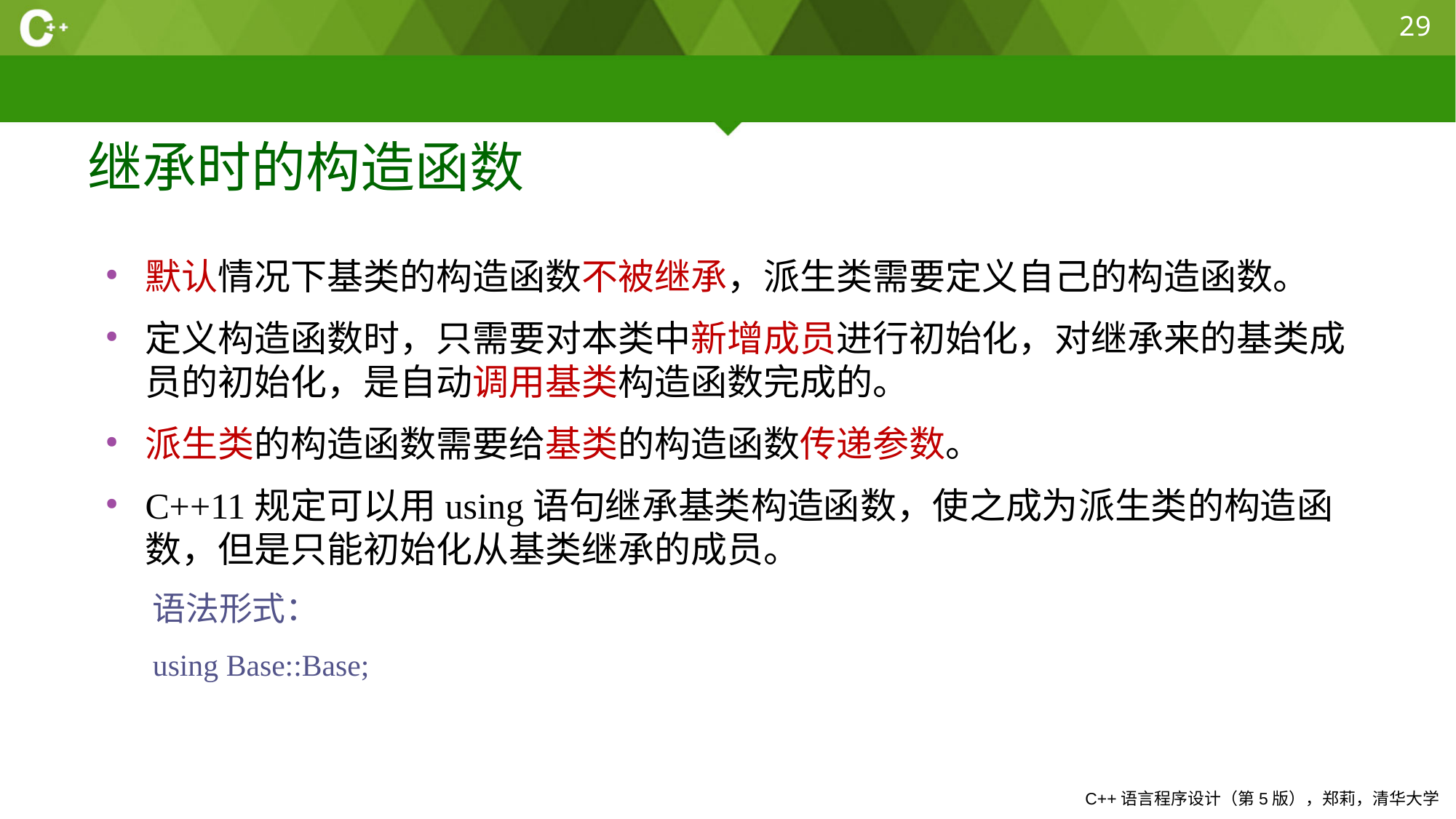

29
# 继承时的构造函数
默认情况下基类的构造函数不被继承，派生类需要定义自己的构造函数。
定义构造函数时，只需要对本类中新增成员进行初始化，对继承来的基类成员的初始化，是自动调用基类构造函数完成的。
派生类的构造函数需要给基类的构造函数传递参数。
C++11规定可以用using语句继承基类构造函数，使之成为派生类的构造函数，但是只能初始化从基类继承的成员。
语法形式：
using Base::Base;